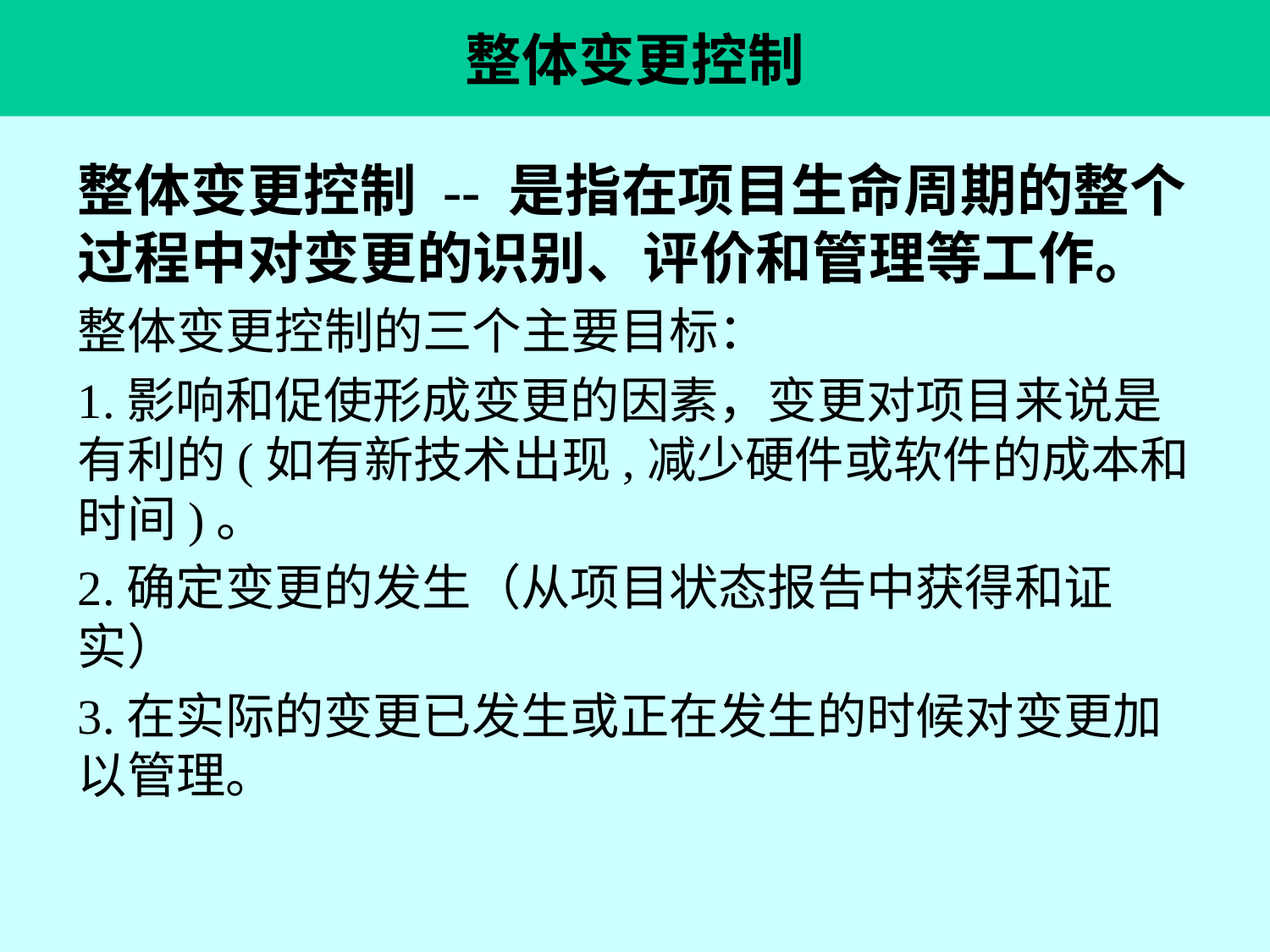

# 整体变更控制
整体变更控制 -- 是指在项目生命周期的整个过程中对变更的识别、评价和管理等工作。
整体变更控制的三个主要目标：
1.影响和促使形成变更的因素，变更对项目来说是有利的(如有新技术出现,减少硬件或软件的成本和时间)。
2.确定变更的发生（从项目状态报告中获得和证实）
3.在实际的变更已发生或正在发生的时候对变更加以管理。